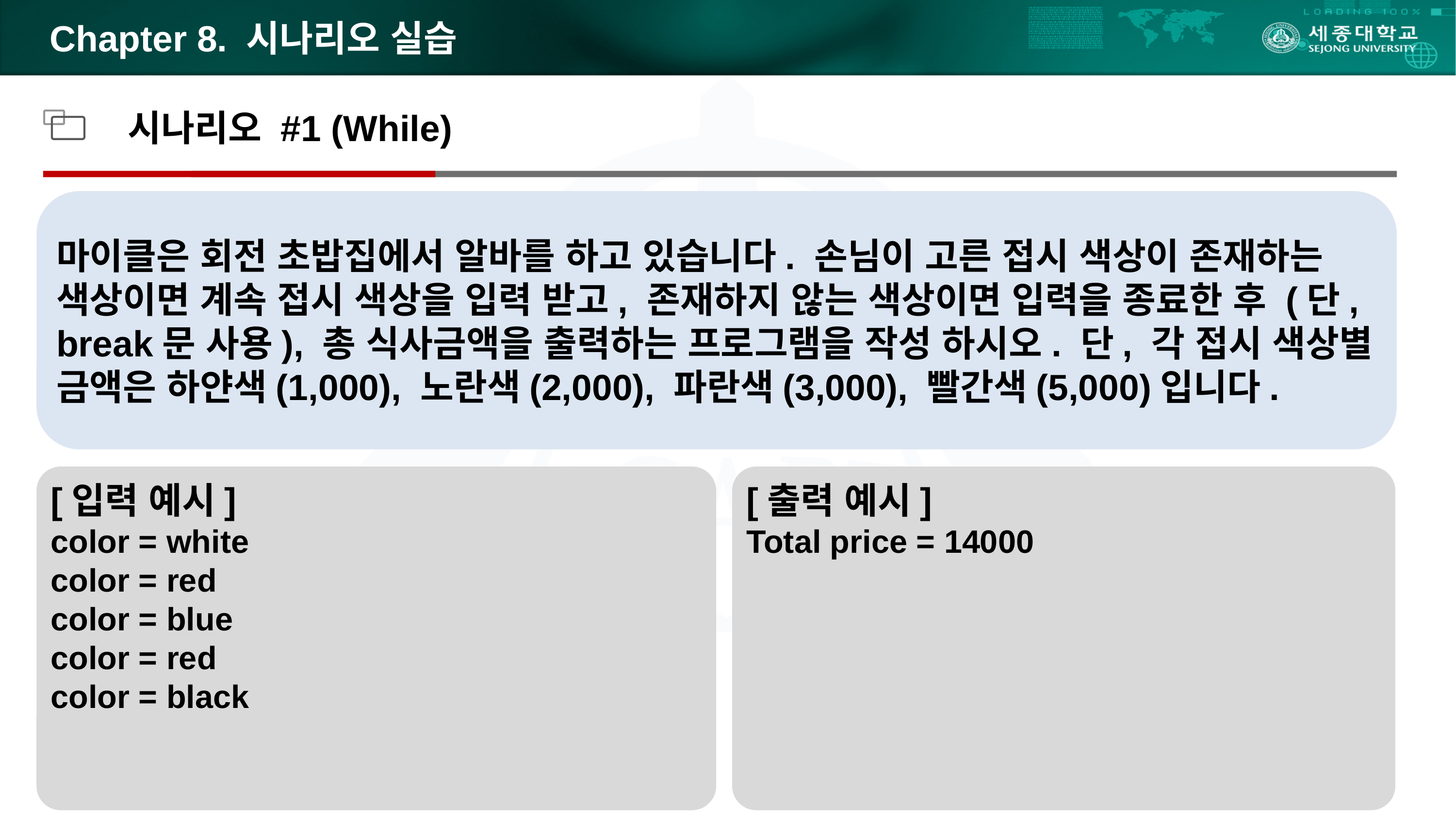

# Chapter 8. 시나리오 실습
시나리오 #1 (While)
마이클은 회전 초밥집에서 알바를 하고 있습니다. 손님이 고른 접시 색상이 존재하는 색상이면 계속 접시 색상을 입력 받고, 존재하지 않는 색상이면 입력을 종료한 후 (단, break문 사용), 총 식사금액을 출력하는 프로그램을 작성 하시오. 단, 각 접시 색상별 금액은 하얀색(1,000), 노란색(2,000), 파란색(3,000), 빨간색(5,000)입니다.
[출력 예시]
Total price = 14000
[입력 예시]
color = white
color = red
color = blue
color = red
color = black